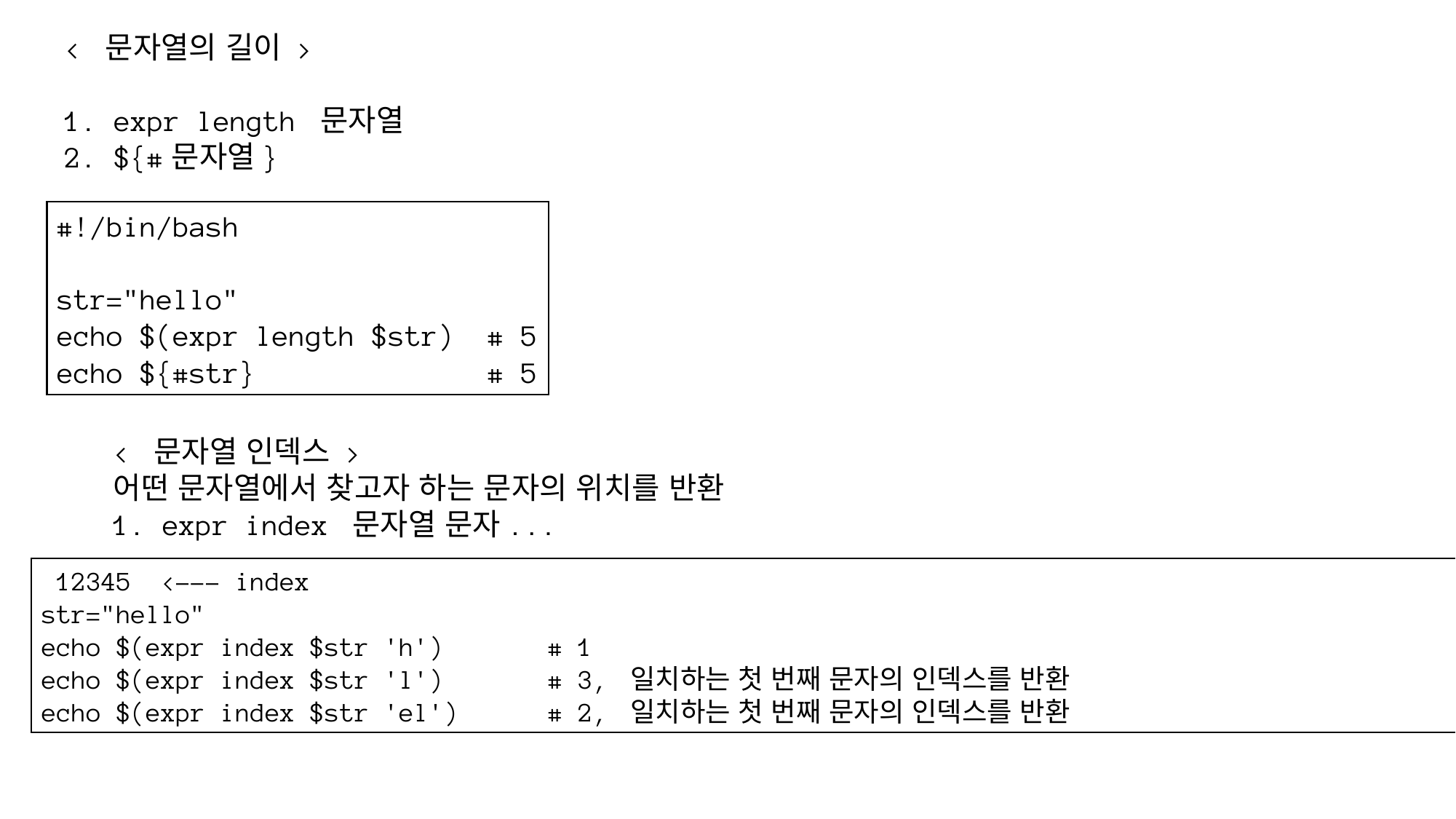

< 문자열의 길이 >

1. expr length 문자열
2. ${#문자열}
#!/bin/bash

str="hello"
echo $(expr length $str)  # 5
echo ${#str}              # 5
< 문자열 인덱스 >
어떤 문자열에서 찾고자 하는 문자의 위치를 반환
1. expr index 문자열 문자...

 12345  <--- index
str="hello"
echo $(expr index $str 'h')       # 1
echo $(expr index $str 'l')       # 3, 일치하는 첫 번째 문자의 인덱스를 반환
echo $(expr index $str 'el')      # 2, 일치하는 첫 번째 문자의 인덱스를 반환